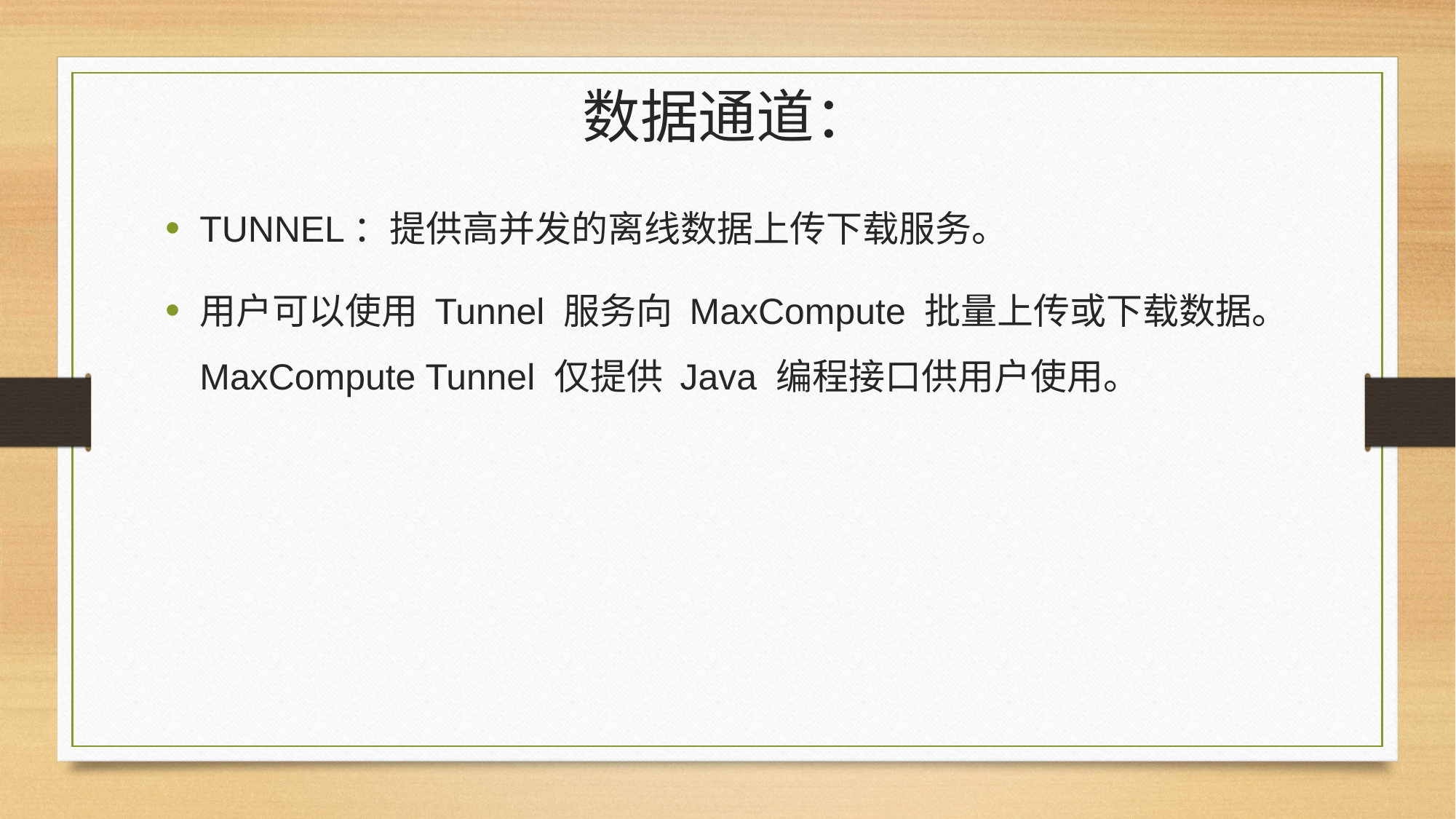

# 数据通道：
TUNNEL：提供高并发的离线数据上传下载服务。
用户可以使用 Tunnel 服务向 MaxCompute 批量上传或下载数据。MaxCompute Tunnel 仅提供 Java 编程接口供用户使用。